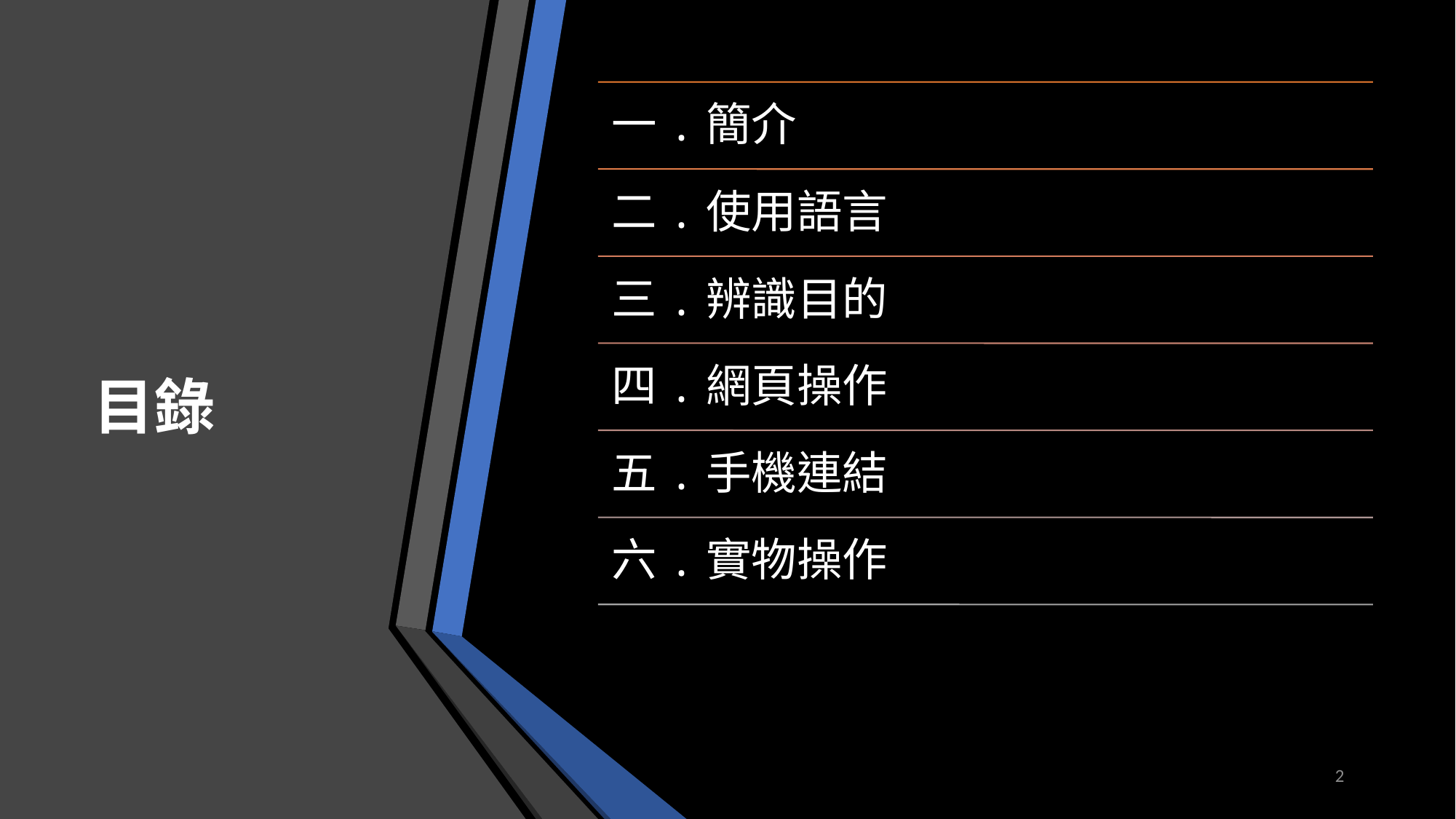

目錄

一.簡介
二.使用語言
三.辨識目的
四.網頁操作
五.手機連結
六.實物操作

2